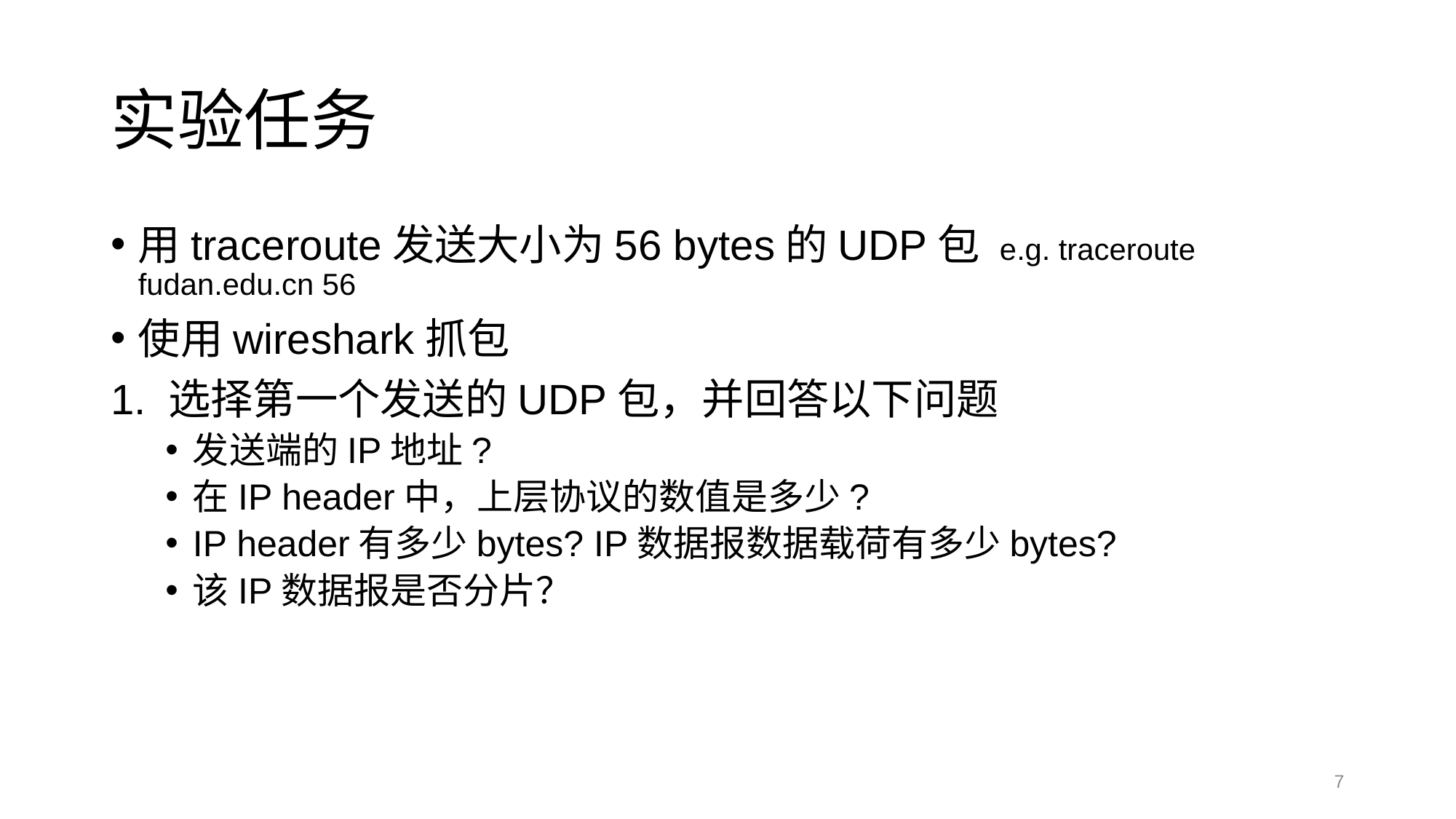

# 实验任务
用traceroute发送大小为56 bytes的UDP包 e.g. traceroute fudan.edu.cn 56
使用wireshark抓包
1. 选择第一个发送的UDP包，并回答以下问题
发送端的IP地址?
在IP header中，上层协议的数值是多少?
IP header有多少bytes? IP数据报数据载荷有多少bytes?
该IP数据报是否分片？

7